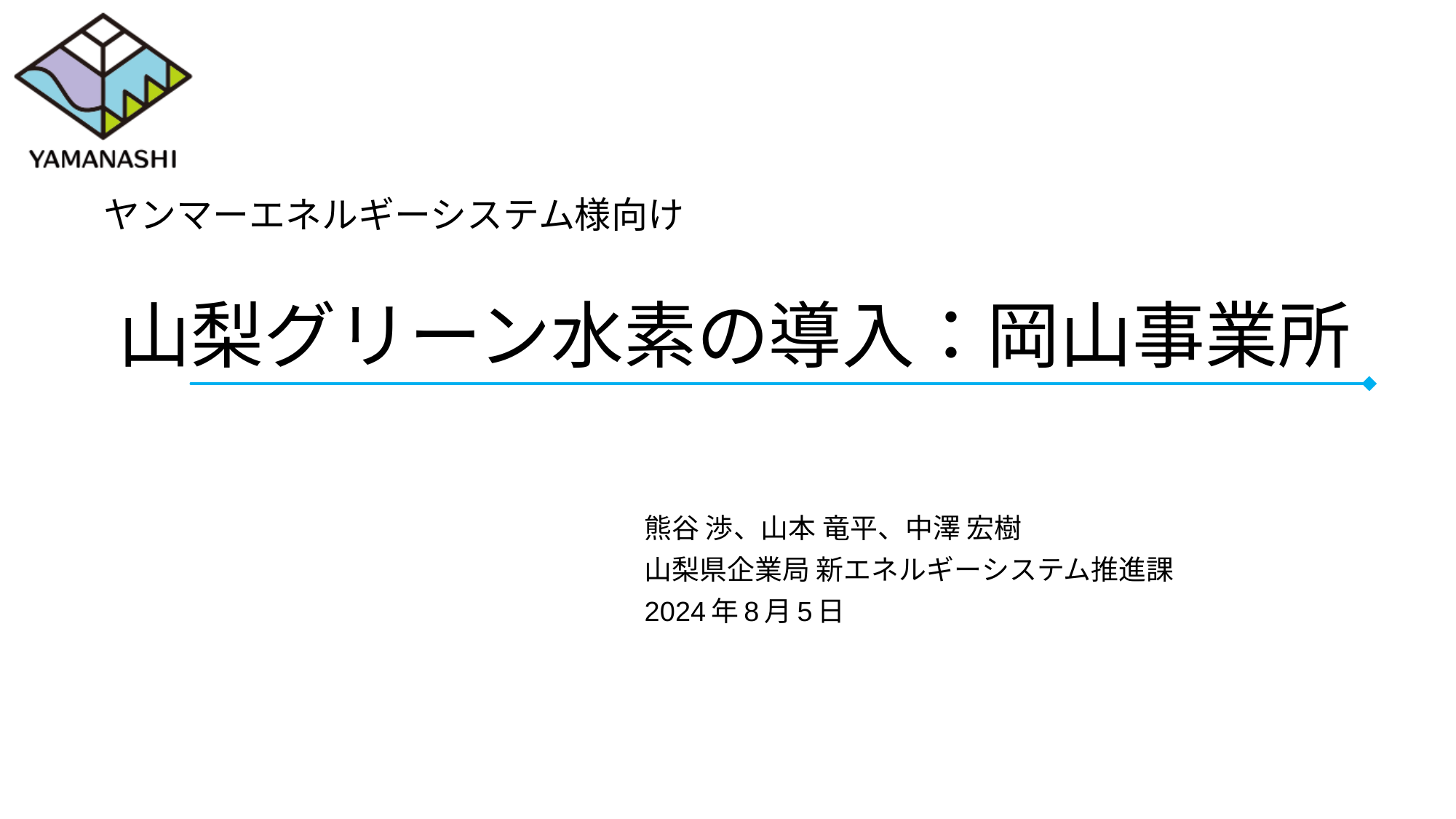

ヤンマーエネルギーシステム様向け
# 山梨グリーン水素の導入：岡山事業所
熊谷 渉、山本 竜平、中澤 宏樹
山梨県企業局 新エネルギーシステム推進課
2024年8月5日